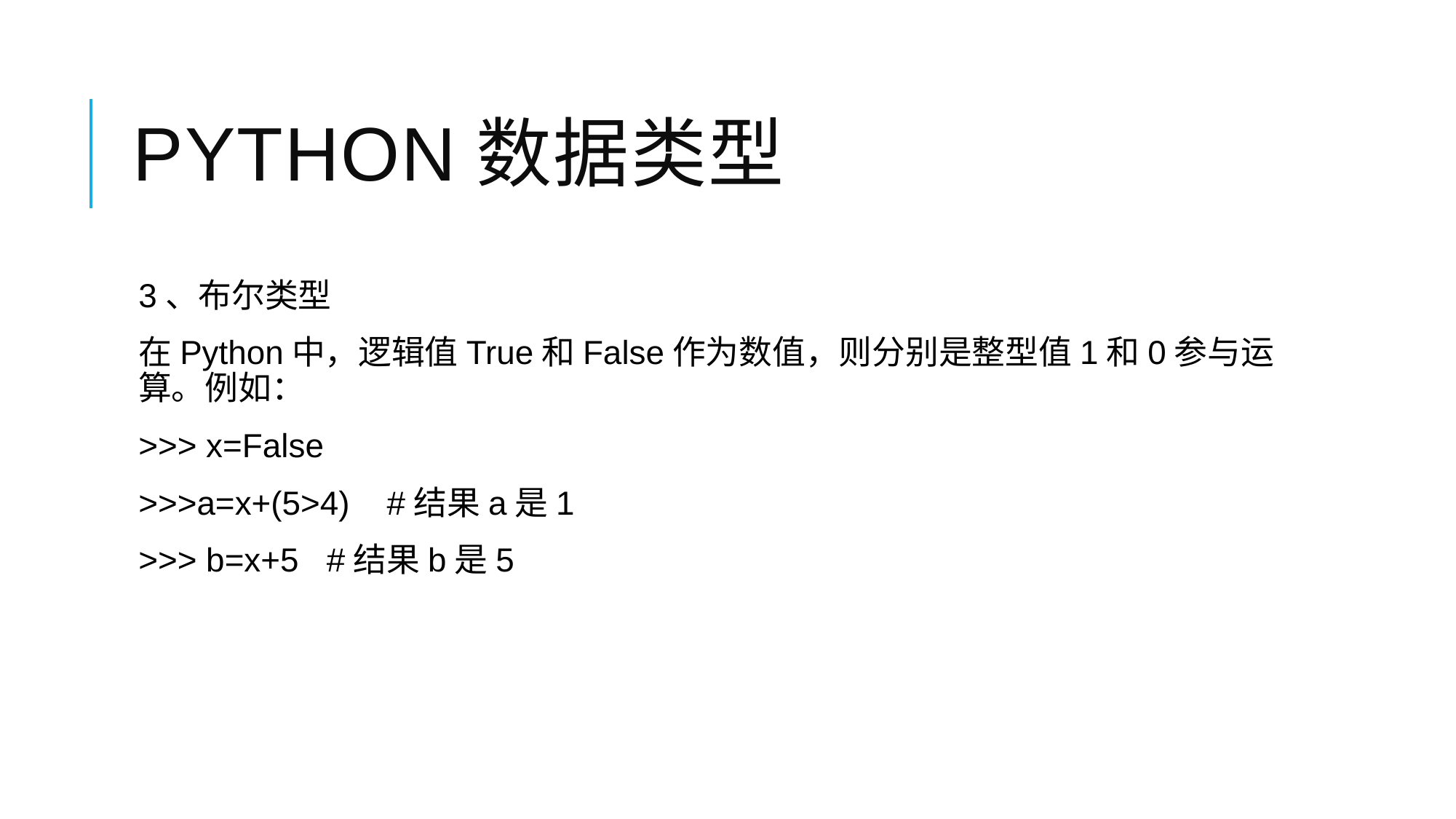

# Python数据类型
3、布尔类型
在Python中，逻辑值True和False作为数值，则分别是整型值1和0参与运算。例如：
>>> x=False
>>>a=x+(5>4)    #结果a是1
>>> b=x+5   #结果b是5